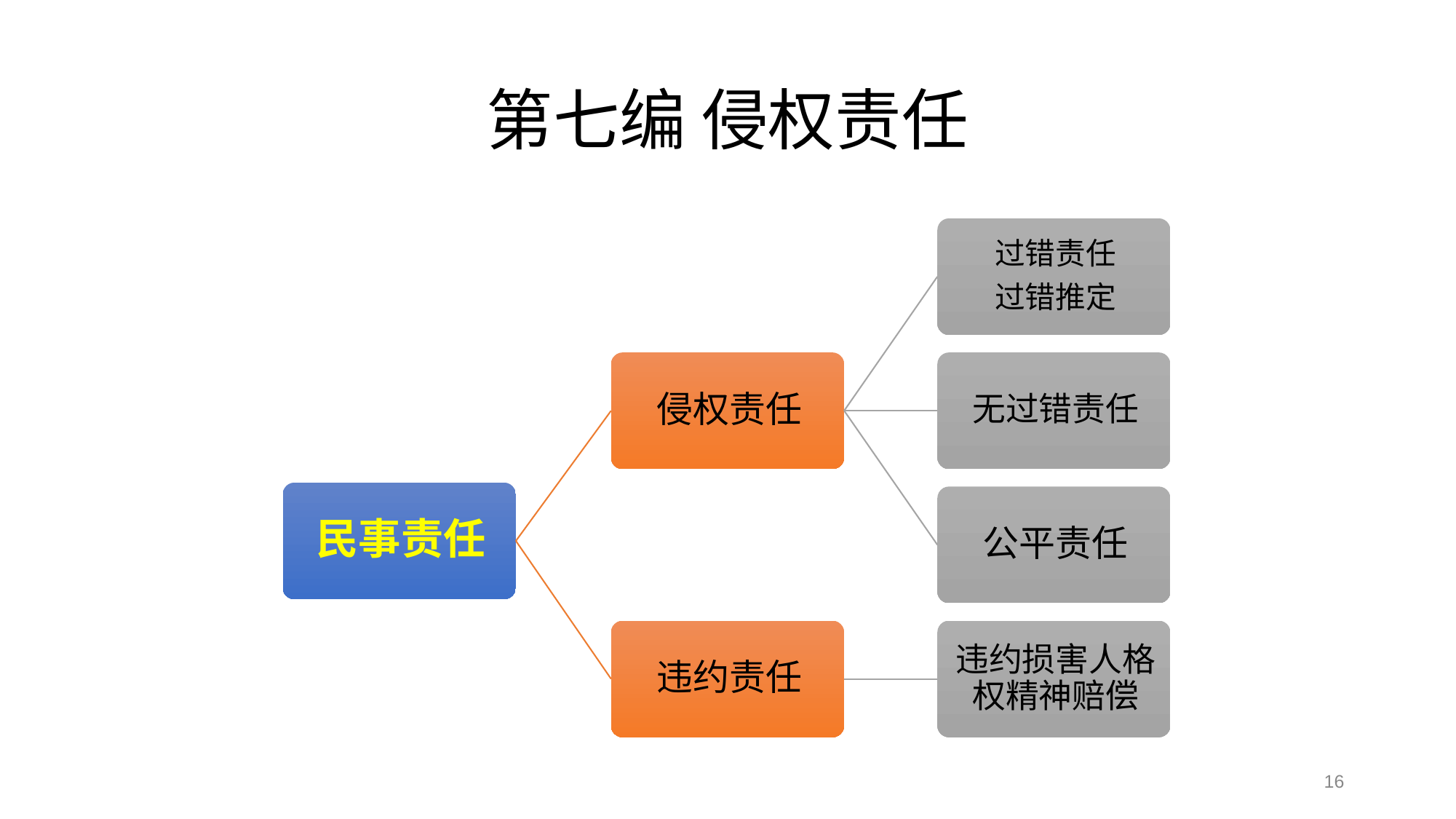

# 第七编 侵权责任
民事责任

侵权责任

过错责任
过错推定

无过错责任

公平责任

违约责任

违约损害人格权精神赔偿
16